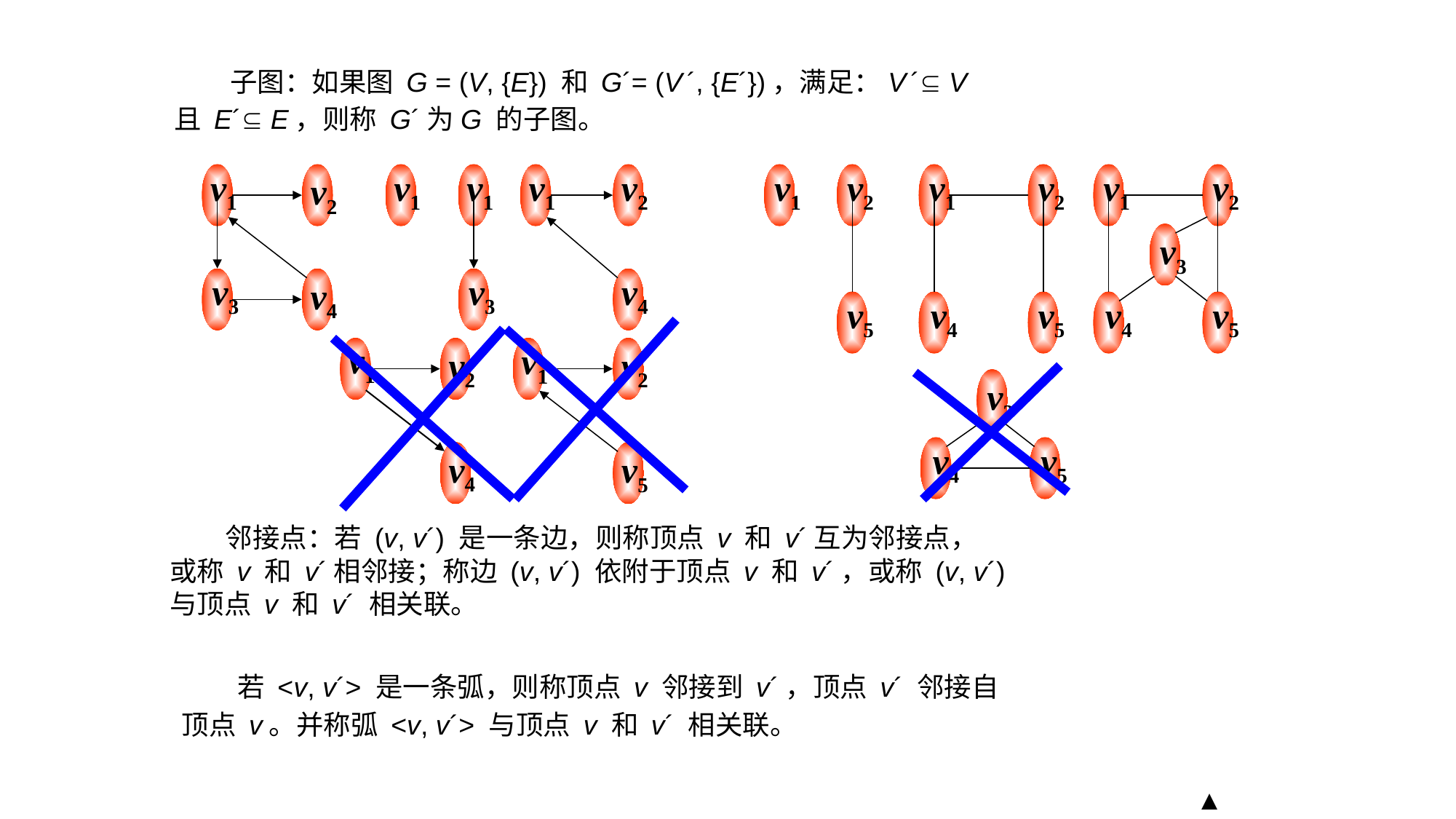

子图：如果图 G = (V, {E}) 和 G´= (V ´, {E´})，满足：V ´⊆ V
且 E´⊆ E，则称 G´为G 的子图。
v1

v1
v2

v5

v1
v2

v4
v5

v1
v2

v3

v4
v5

v1
v2

v3
v4

v1

v3

v1
v2

v4

v1
v2

v4

v1
v2

v5

v3

v4
v5

        邻接点：若 (v, v´) 是一条边，则称顶点 v 和 v´互为邻接点，
或称 v 和 v´相邻接；称边 (v, v´) 依附于顶点 v 和 v´，或称 (v, v´)
与顶点 v 和 v´ 相关联。
        若 <v, v´> 是一条弧，则称顶点 v 邻接到 v´，顶点 v´ 邻接自
顶点 v。并称弧 <v, v´> 与顶点 v 和 v´ 相关联。
▲